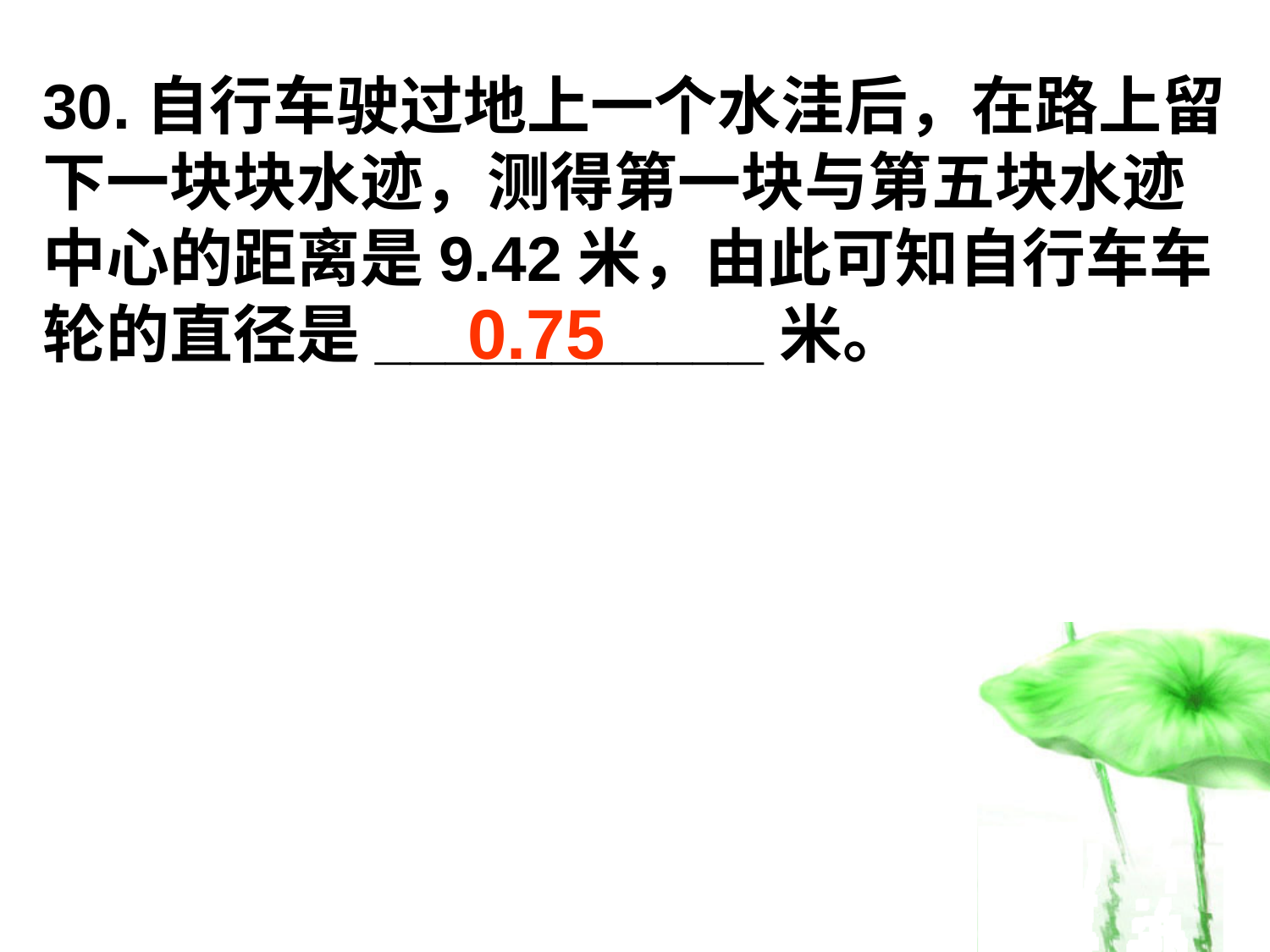

30.自行车驶过地上一个水洼后，在路上留下一块块水迹，测得第一块与第五块水迹中心的距离是9.42米，由此可知自行车车轮的直径是___________米。
0.75